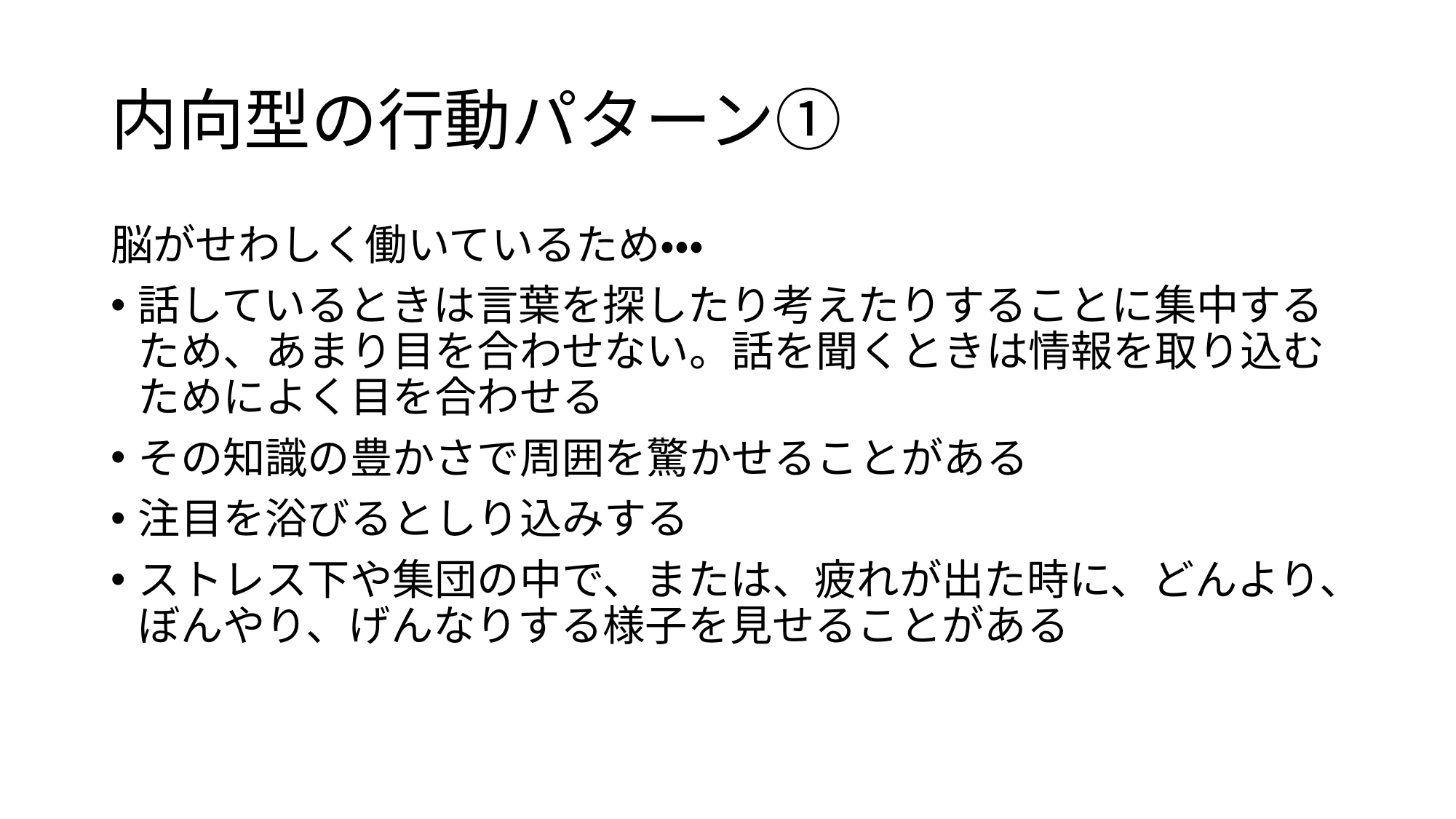

# 内向型の行動パターン①
脳がせわしく働いているため・・・
話しているときは言葉を探したり考えたりすることに集中するため、あまり目を合わせない。話を聞くときは情報を取り込むためによく目を合わせる
その知識の豊かさで周囲を驚かせることがある
注目を浴びるとしり込みする
ストレス下や集団の中で、または、疲れが出た時に、どんより、ぼんやり、げんなりする様子を見せることがある